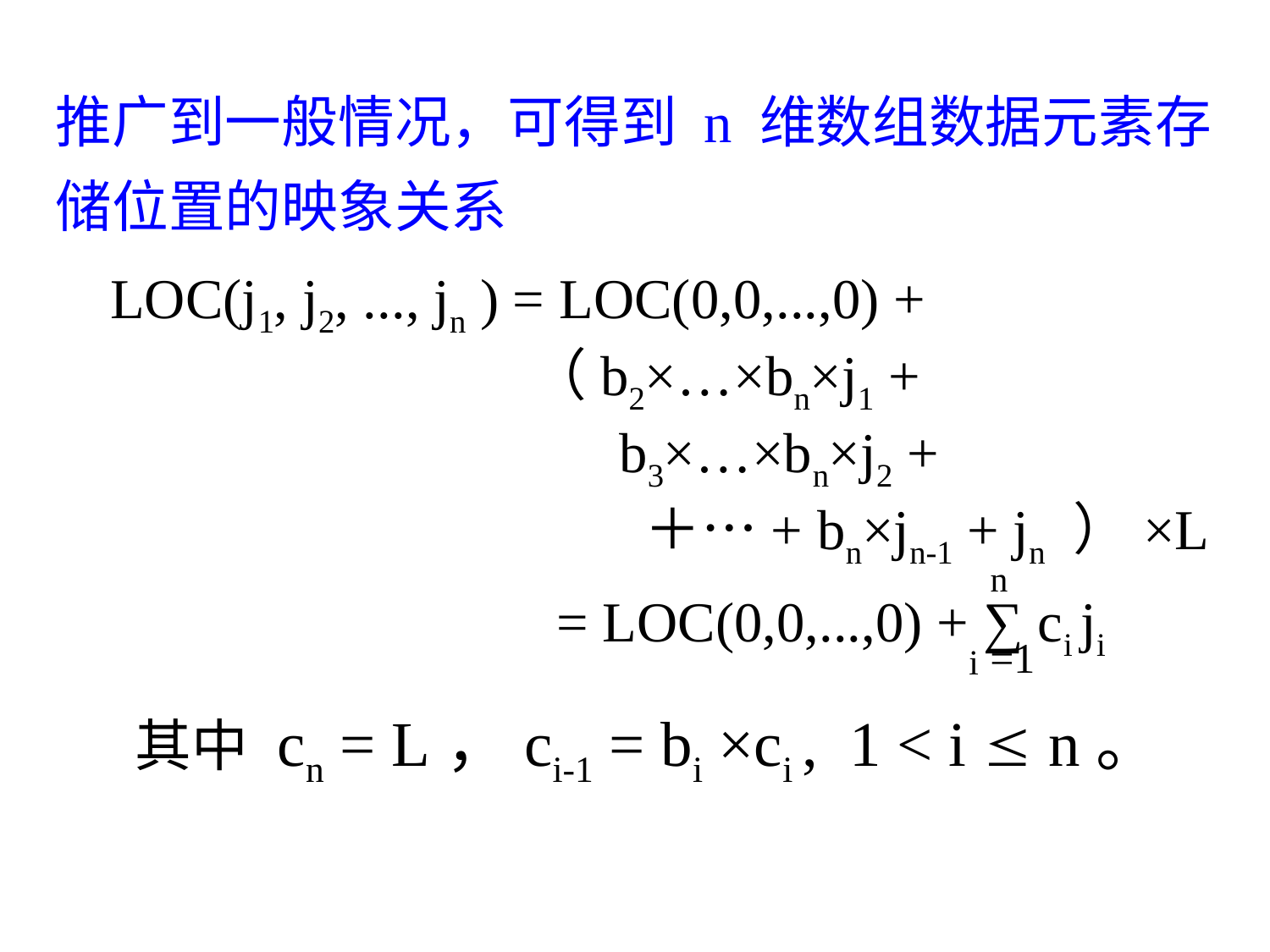

推广到一般情况，可得到 n 维数组数据元素存储位置的映象关系
LOC(j1, j2, ..., jn ) = LOC(0,0,...,0) +
                                （b2×…×bn×j1 +
			         b3×…×bn×j2 +
				 ＋…+ bn×jn-1 + jn ）×L
n
= LOC(0,0,...,0) + ∑ ci ji
=1
i
其中 cn = L，ci-1 = bi ×ci ,  1 < i ≤ n。